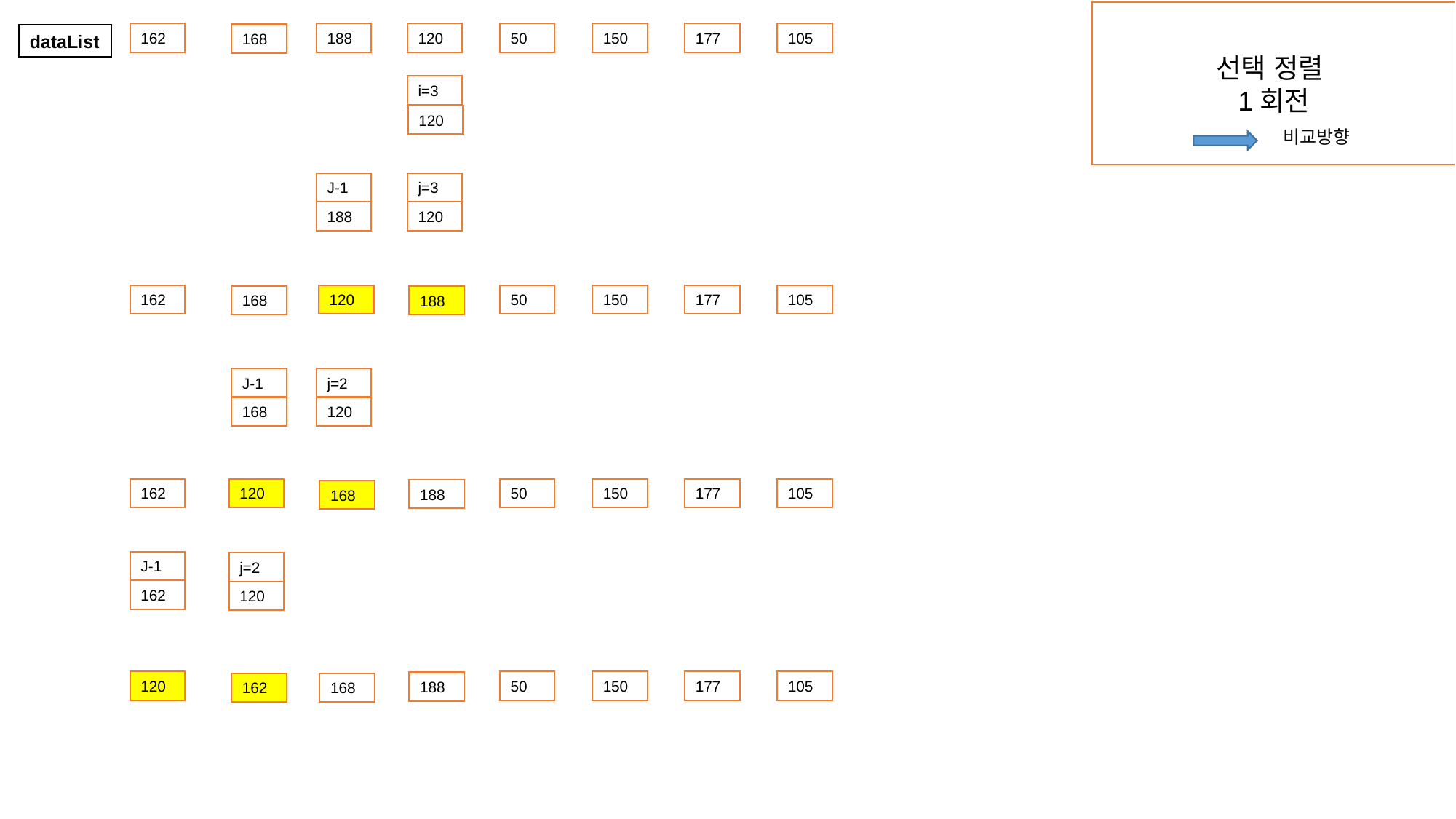

선택 정렬
1회전
188
177
105
50
150
120
162
dataList
168
i=3
120
비교방향

J-1
j=3
188
120
120
177
105
50
150
162
168
188
J-1
j=2
168
120
120
177
105
50
150
162
188
168
J-1
j=2
162
120
120
177
105
50
150
188
162
168